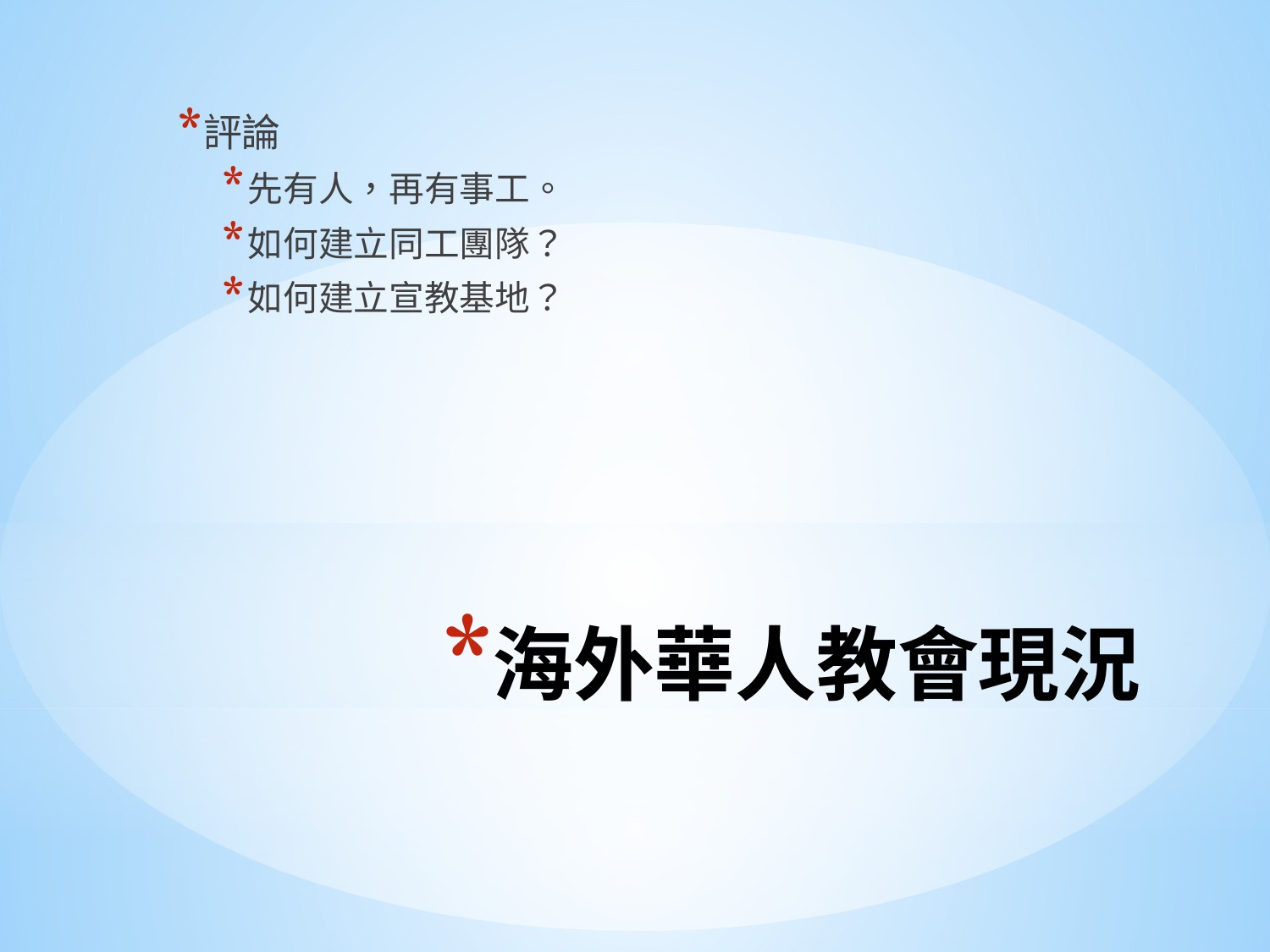

評論
先有人，再有事工。
如何建立同工團隊？
如何建立宣教基地？
# 海外華人教會現況